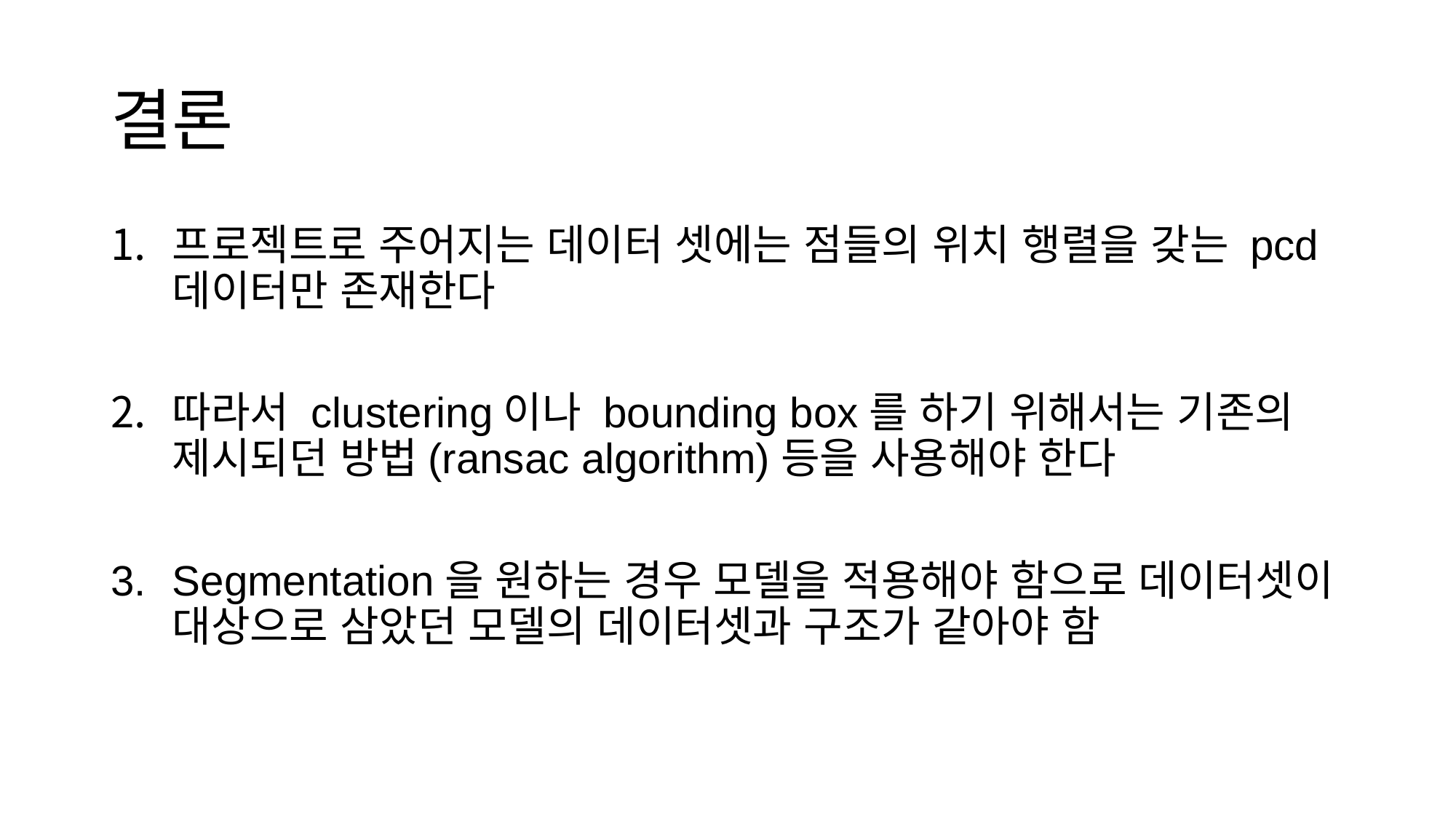

# 결론
프로젝트로 주어지는 데이터 셋에는 점들의 위치 행렬을 갖는 pcd데이터만 존재한다

따라서 clustering이나 bounding box를 하기 위해서는 기존의 제시되던 방법(ransac algorithm)등을 사용해야 한다

Segmentation을 원하는 경우 모델을 적용해야 함으로 데이터셋이 대상으로 삼았던 모델의 데이터셋과 구조가 같아야 함